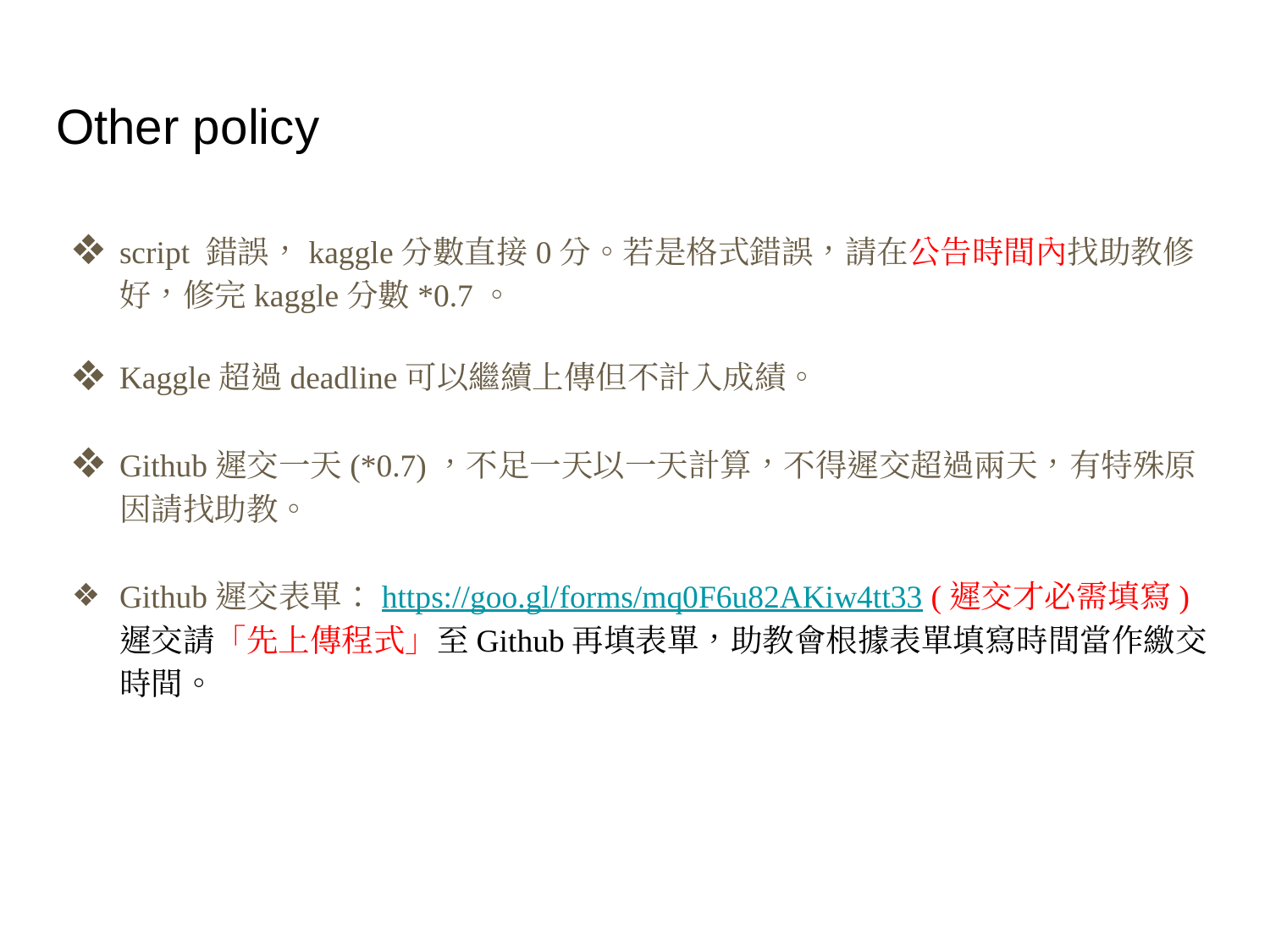

# Other policy
script 錯誤，kaggle分數直接0分。若是格式錯誤，請在公告時間內找助教修好，修完kaggle分數*0.7。
Kaggle超過deadline可以繼續上傳但不計入成績。
Github遲交一天(*0.7)，不足一天以一天計算，不得遲交超過兩天，有特殊原因請找助教。
Github遲交表單：https://goo.gl/forms/mq0F6u82AKiw4tt33 (遲交才必需填寫)
遲交請「先上傳程式」至Github再填表單，助教會根據表單填寫時間當作繳交時間。